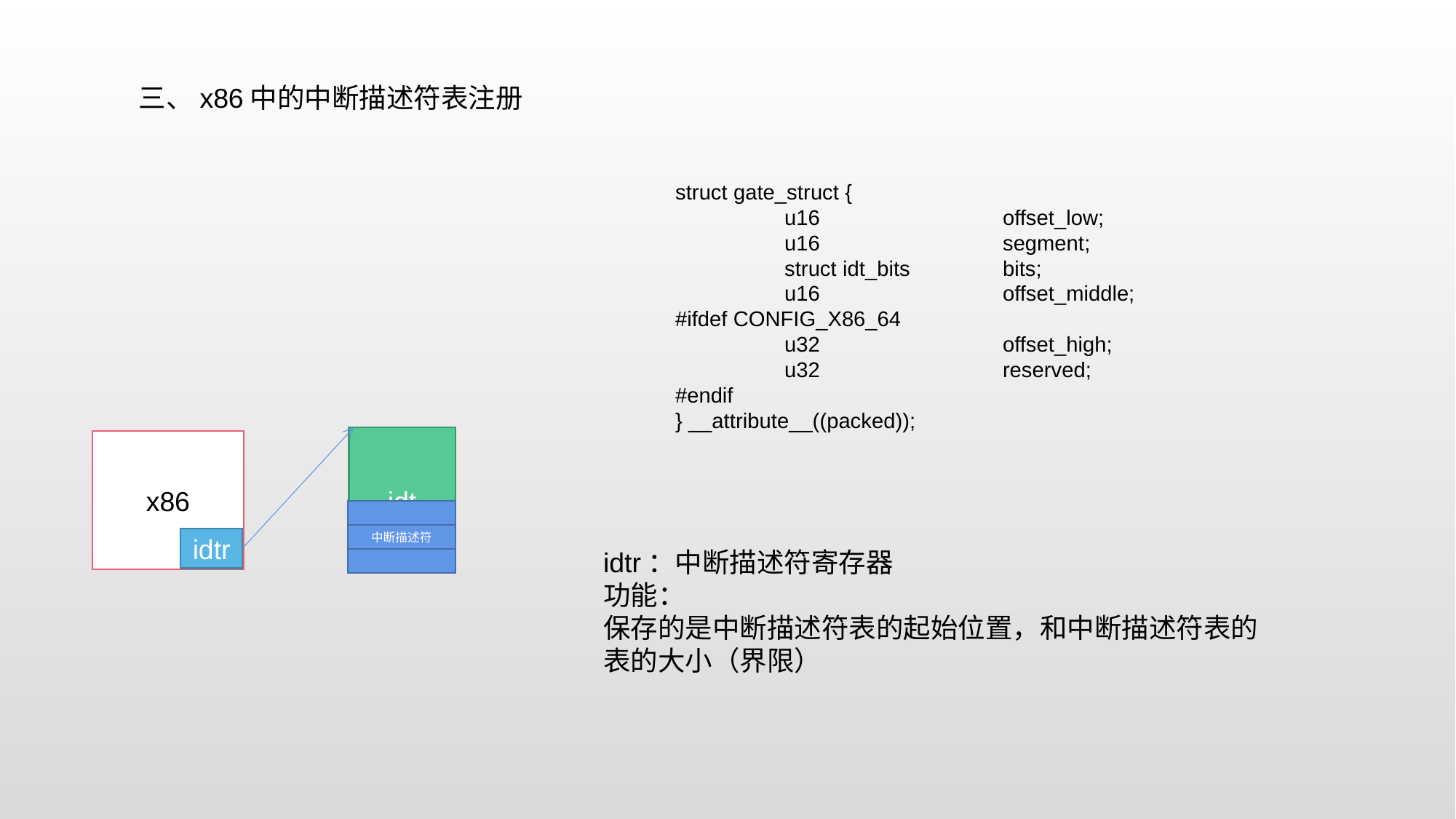

三、x86中的中断描述符表注册

struct gate_struct {
	u16		offset_low;
	u16		segment;
	struct idt_bits	bits;
	u16		offset_middle;
#ifdef CONFIG_X86_64
	u32		offset_high;
	u32		reserved;
#endif
} __attribute__((packed));
idt
x86

中断描述符
idtr
idtr：中断描述符寄存器
功能：
保存的是中断描述符表的起始位置，和中断描述符表的表的大小（界限）